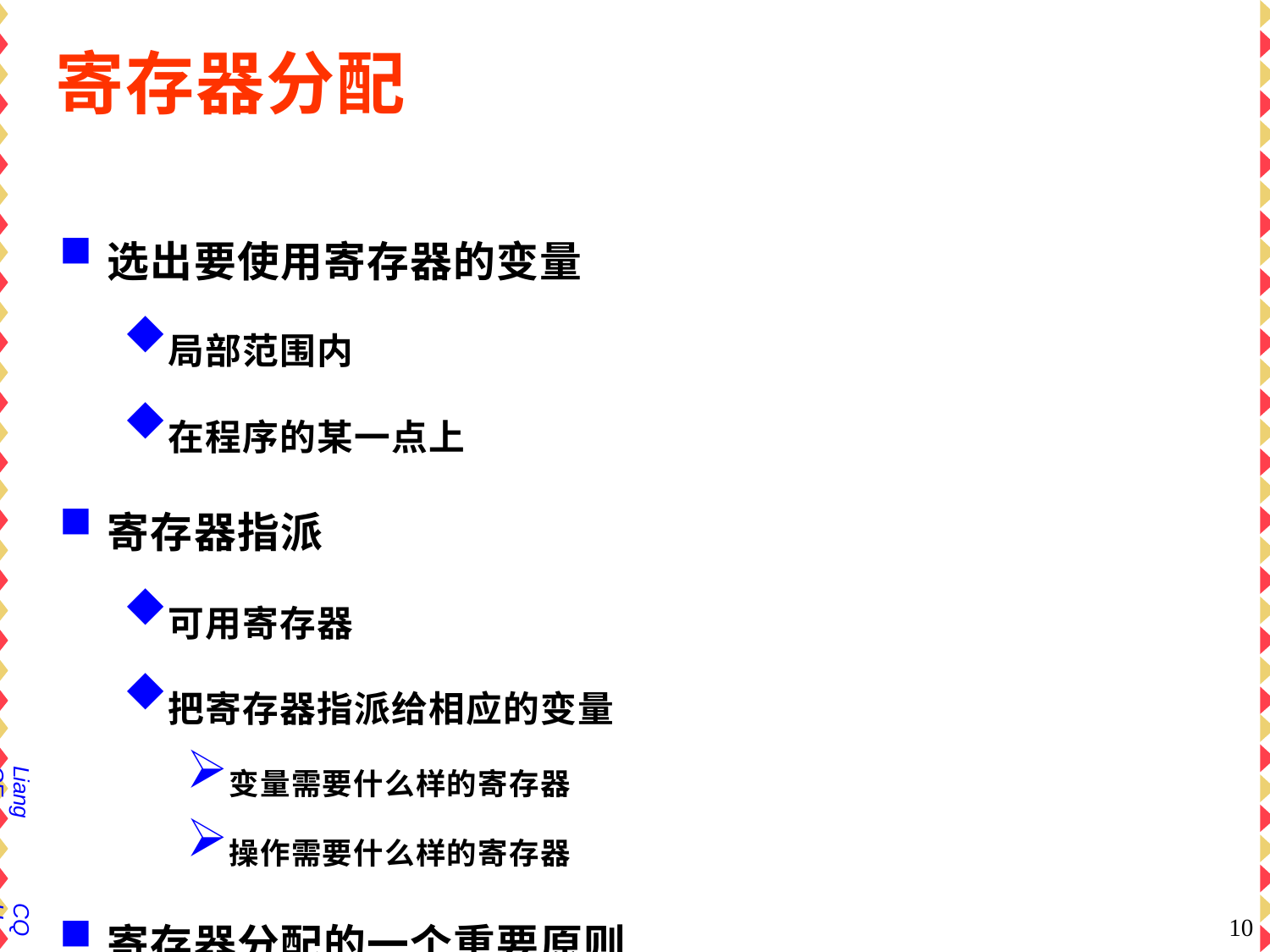

# 寄存器分配
选出要使用寄存器的变量
局部范围内
在程序的某一点上
寄存器指派
可用寄存器
把寄存器指派给相应的变量
变量需要什么样的寄存器
操作需要什么样的寄存器
寄存器分配的一个重要原则
尽量让变量的值或计算结果保留在寄存器中，直到寄存
器不够分配为止。
Liang GE
CQU
10